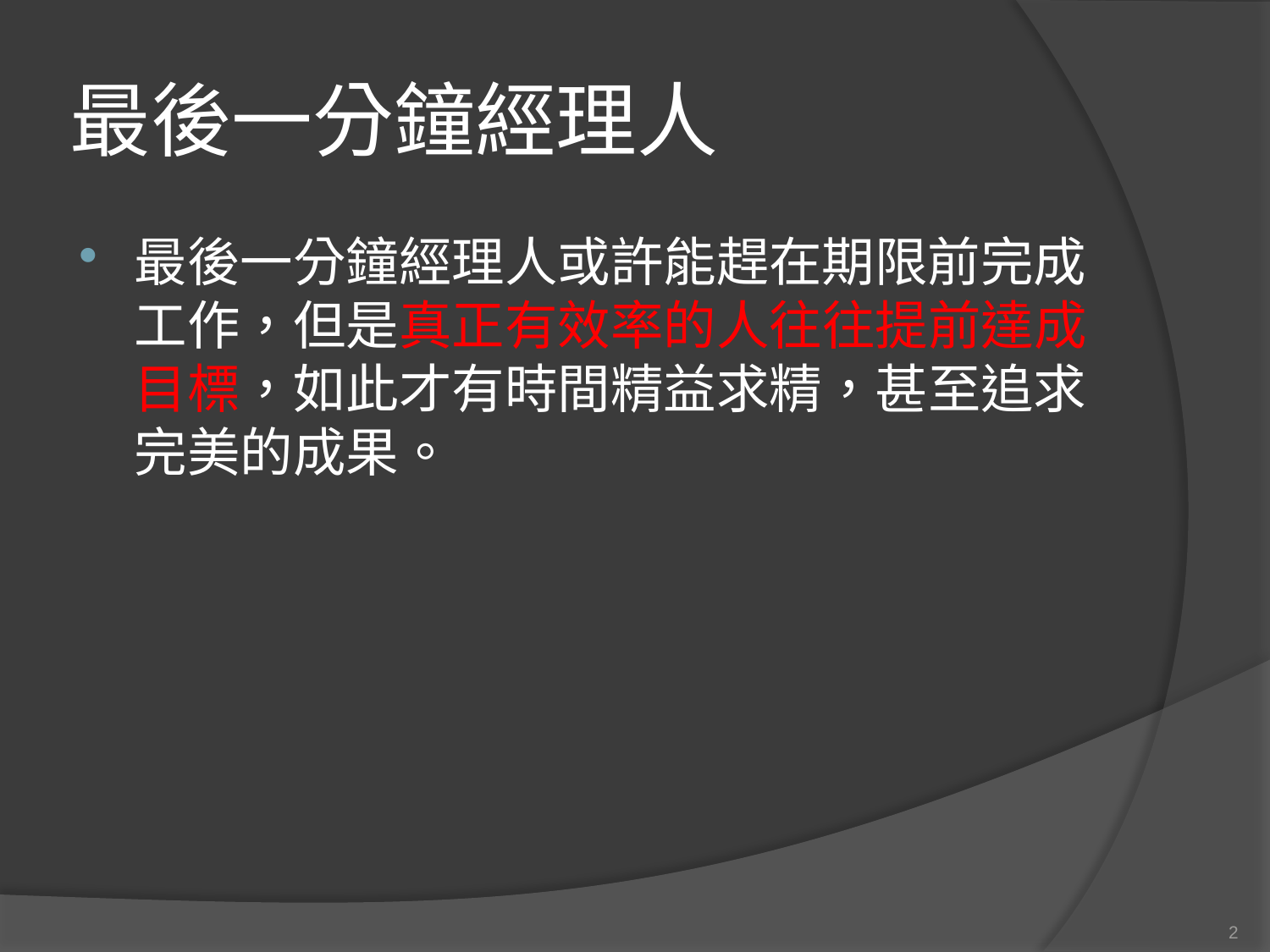

# 最後一分鐘經理人
最後一分鐘經理人或許能趕在期限前完成工作，但是真正有效率的人往往提前達成目標，如此才有時間精益求精，甚至追求完美的成果。

2